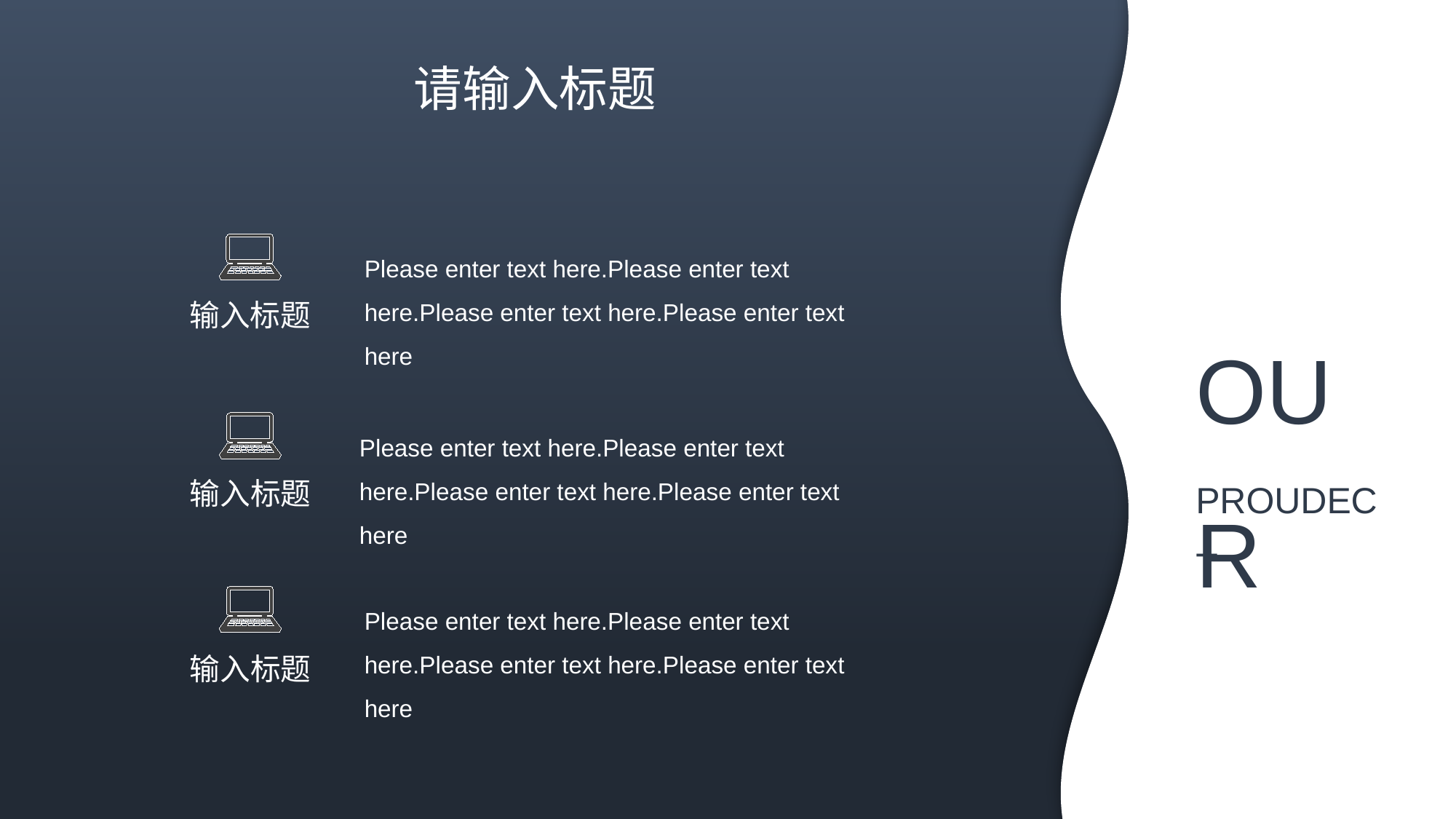

请输入标题

Please enter text here.Please enter text here.Please enter text here.Please enter text here
OUR
输入标题

Please enter text here.Please enter text here.Please enter text here.Please enter text here
PROUDECT
输入标题

Please enter text here.Please enter text here.Please enter text here.Please enter text here
输入标题